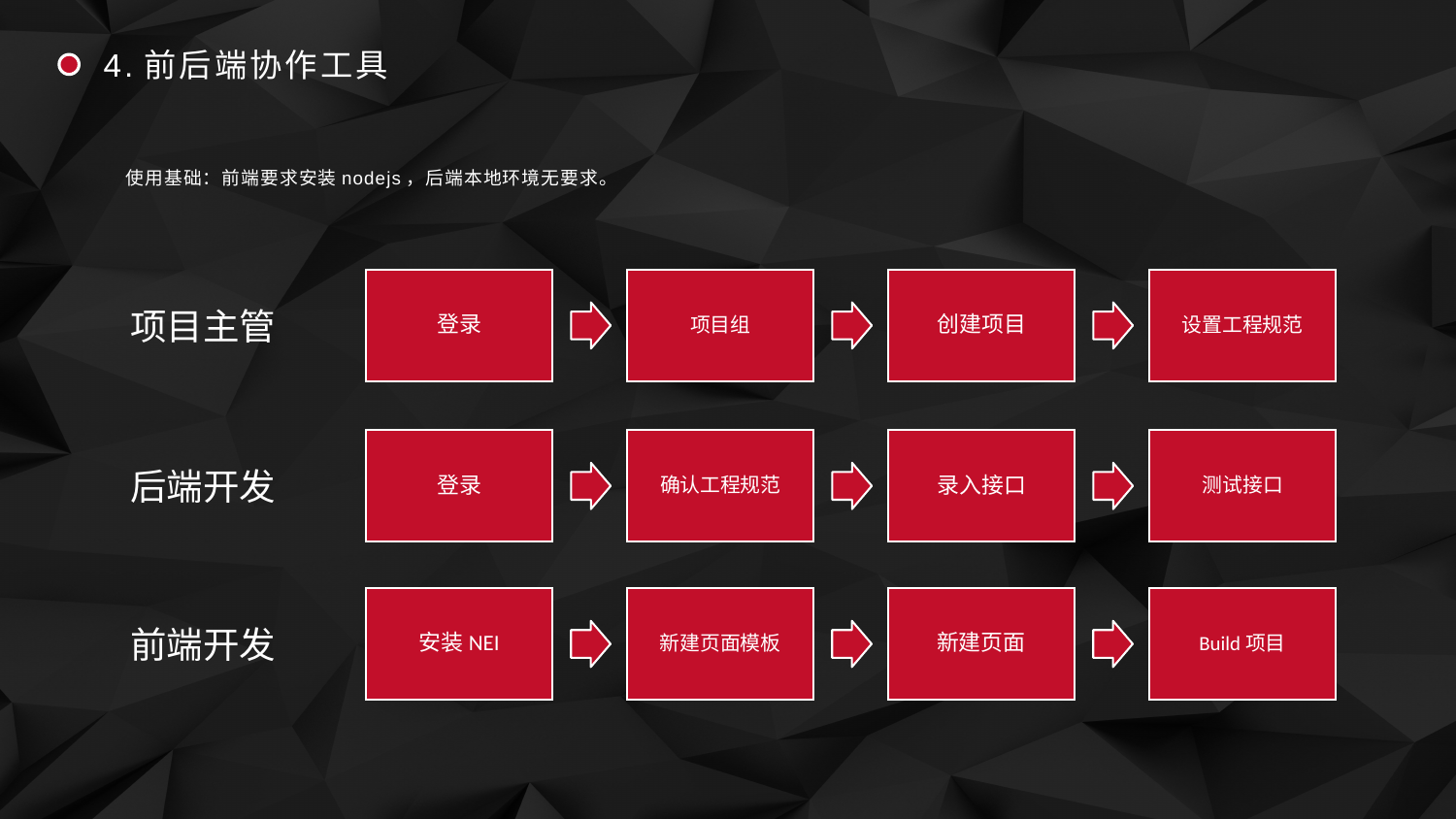

4.前后端协作工具

使用基础：前端要求安装nodejs，后端本地环境无要求。
登录

项目组

创建项目

设置工程规范
项目主管
登录

确认工程规范

录入接口

测试接口
后端开发
安装NEI

新建页面模板

新建页面

Build项目
前端开发